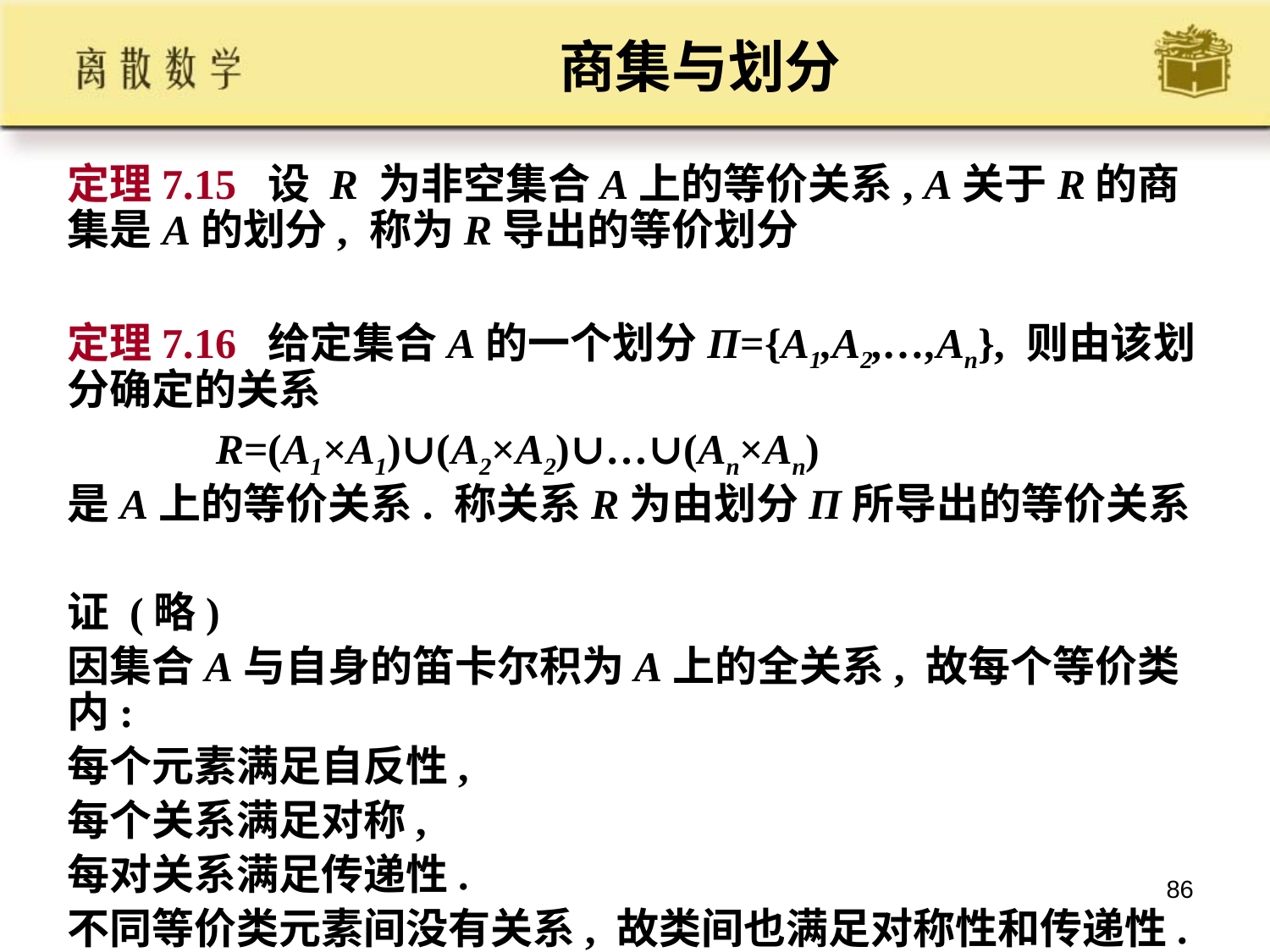

# 商集与划分
定理7.15  设 R 为非空集合A上的等价关系, A关于R的商集是A的划分, 称为R导出的等价划分

定理7.16  给定集合A的一个划分П={A1,A2,…,An}, 则由该划分确定的关系
              R=(A1×A1)∪(A2×A2)∪…∪(An×An)
是A上的等价关系. 称关系R为由划分П所导出的等价关系

证 (略)
因集合A与自身的笛卡尔积为A上的全关系, 故每个等价类内:
每个元素满足自反性,
每个关系满足对称,
每对关系满足传递性.
不同等价类元素间没有关系, 故类间也满足对称性和传递性.
86